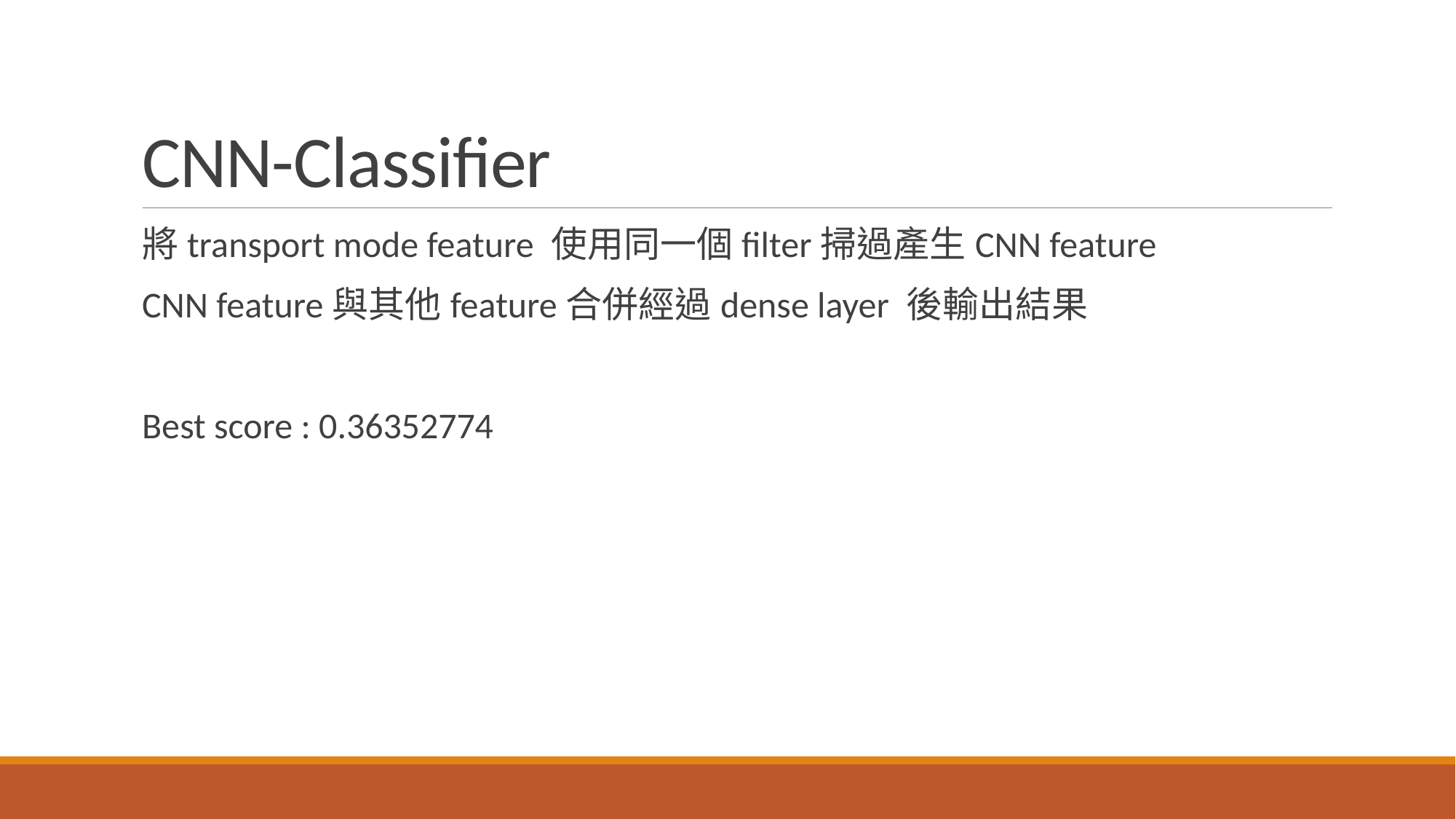

# CNN-Classifier
將transport mode feature 使用同一個filter掃過產生CNN feature
CNN feature與其他feature合併經過dense layer 後輸出結果

Best score : 0.36352774